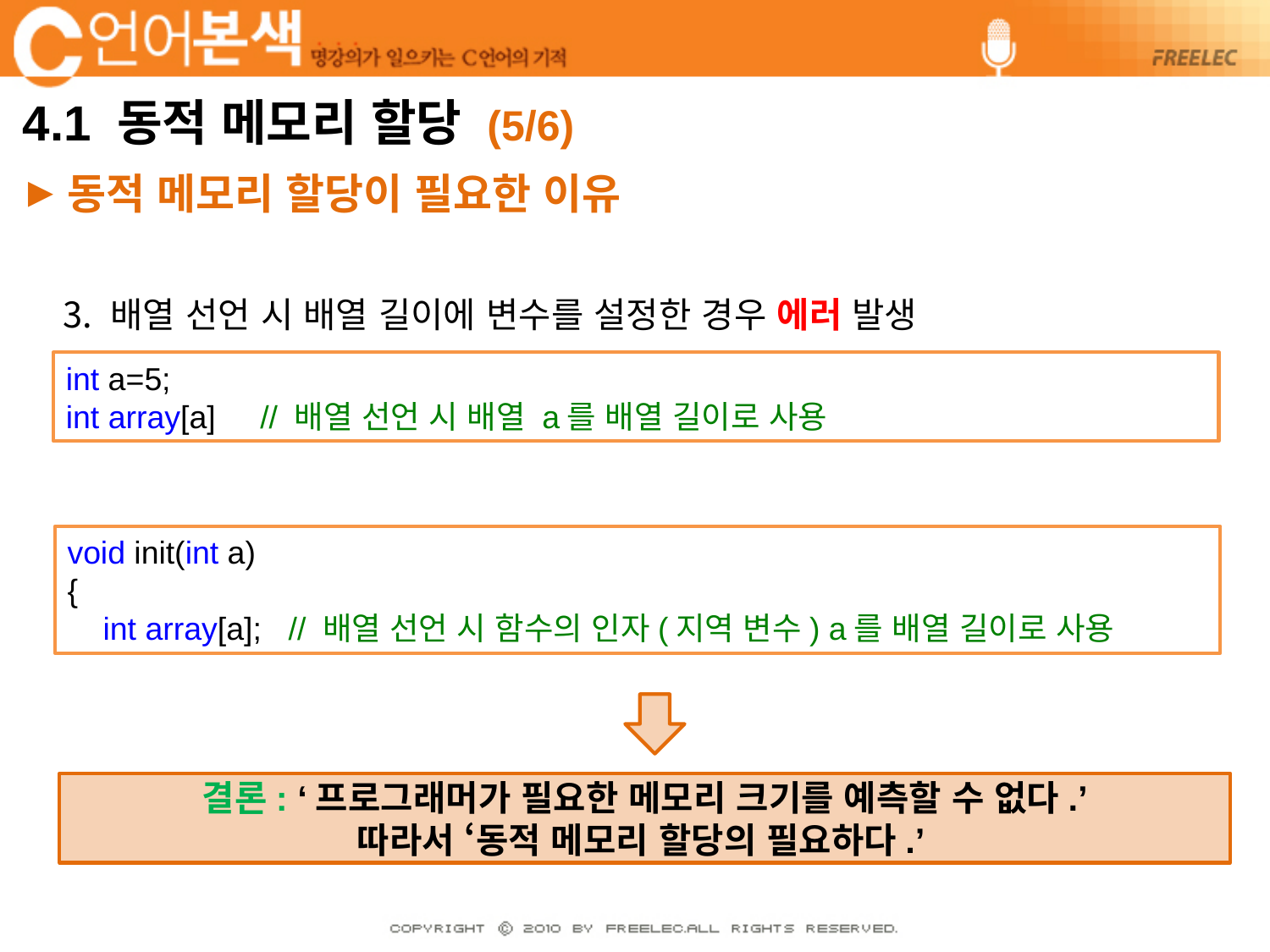

# 4.1 동적 메모리 할당 (5/6)
동적 메모리 할당이 필요한 이유

배열 선언 시 배열 길이에 변수를 설정한 경우 에러 발생
int a=5;
int array[a]     // 배열 선언 시 배열 a를 배열 길이로 사용
void init(int a)
{
    int array[a];   // 배열 선언 시 함수의 인자(지역 변수) a를 배열 길이로 사용

결론: ‘프로그래머가 필요한 메모리 크기를 예측할 수 없다.’
따라서 ‘동적 메모리 할당의 필요하다.’